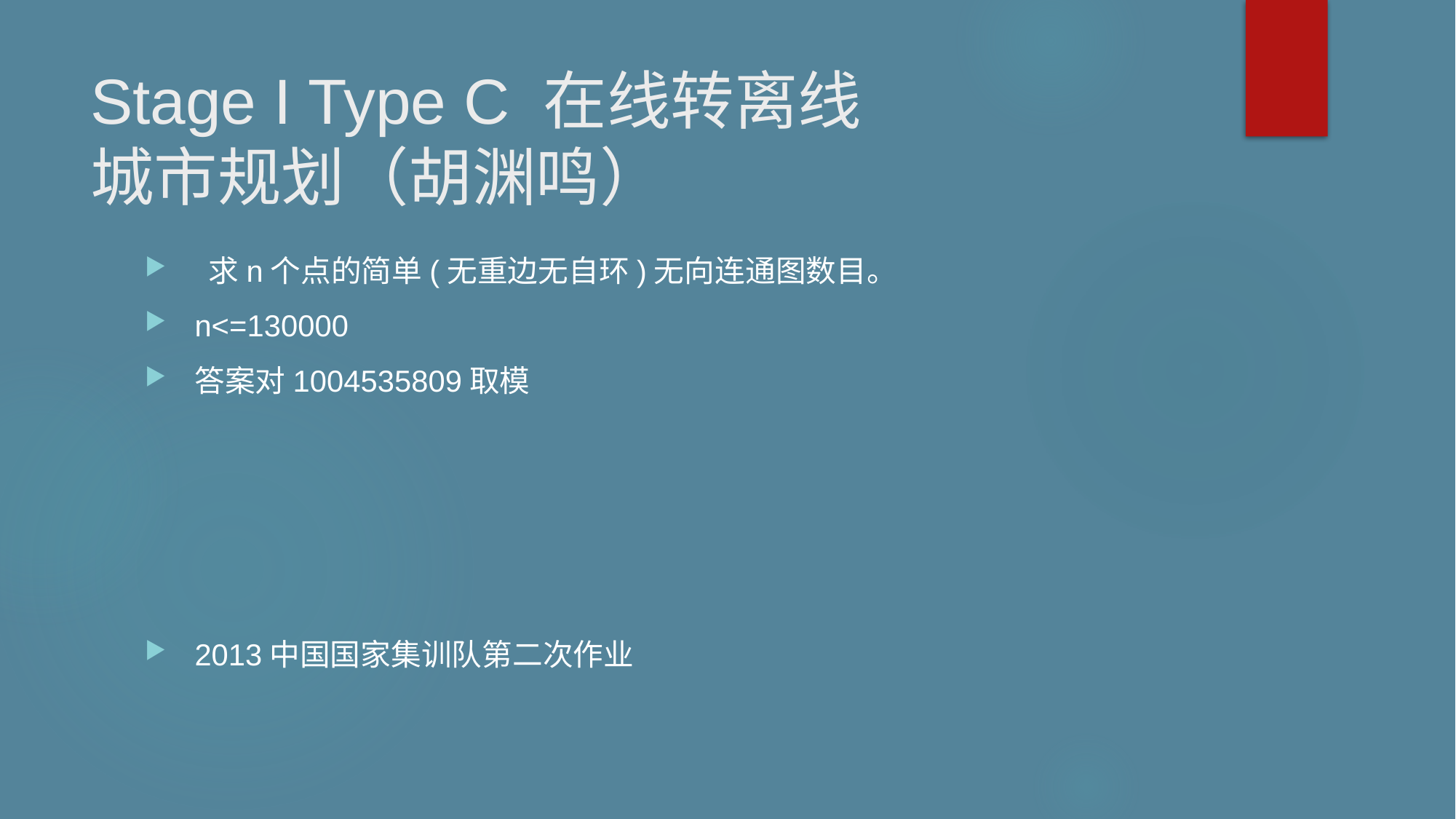

# Stage I Type C 在线转离线 城市规划（胡渊鸣）
 求n个点的简单(无重边无自环)无向连通图数目。
n<=130000
答案对1004535809取模

2013中国国家集训队第二次作业